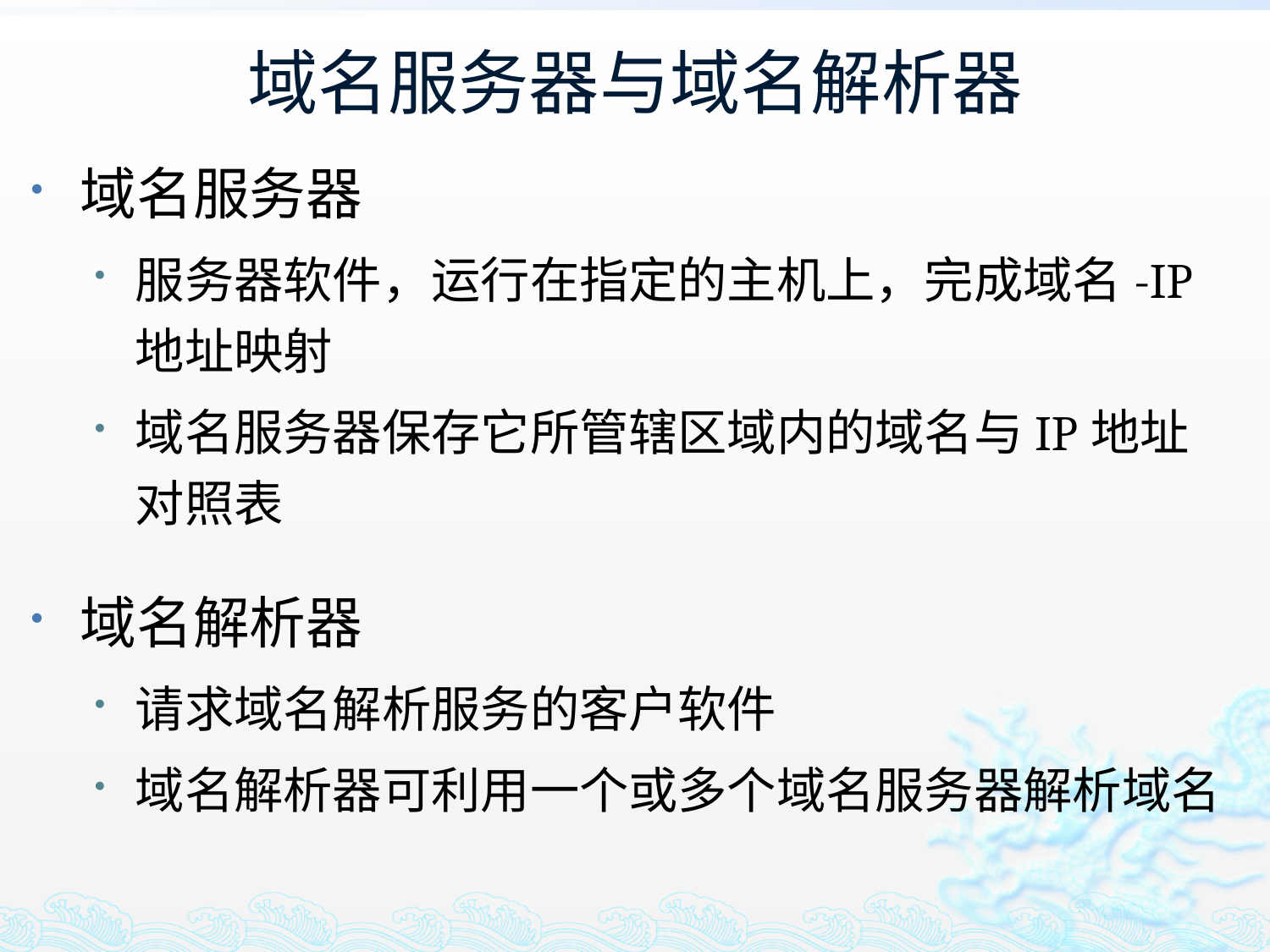

# 域名服务器与域名解析器
域名服务器
服务器软件，运行在指定的主机上，完成域名-IP地址映射
域名服务器保存它所管辖区域内的域名与IP地址对照表
域名解析器
请求域名解析服务的客户软件
域名解析器可利用一个或多个域名服务器解析域名